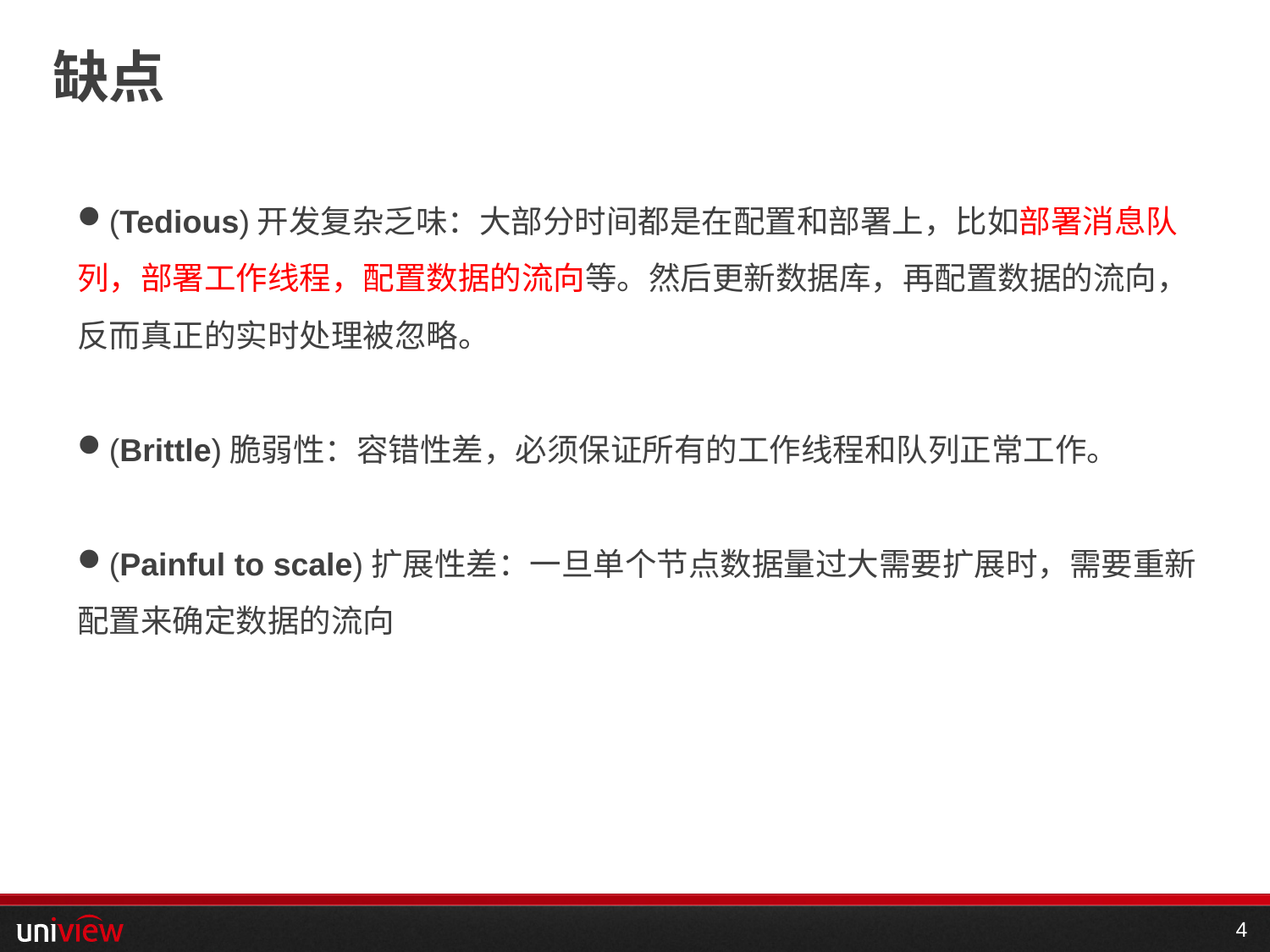

# 缺点
(Tedious)开发复杂乏味：大部分时间都是在配置和部署上，比如部署消息队列，部署工作线程，配置数据的流向等。然后更新数据库，再配置数据的流向，反而真正的实时处理被忽略。

(Brittle)脆弱性：容错性差，必须保证所有的工作线程和队列正常工作。

(Painful to scale)扩展性差：一旦单个节点数据量过大需要扩展时，需要重新配置来确定数据的流向